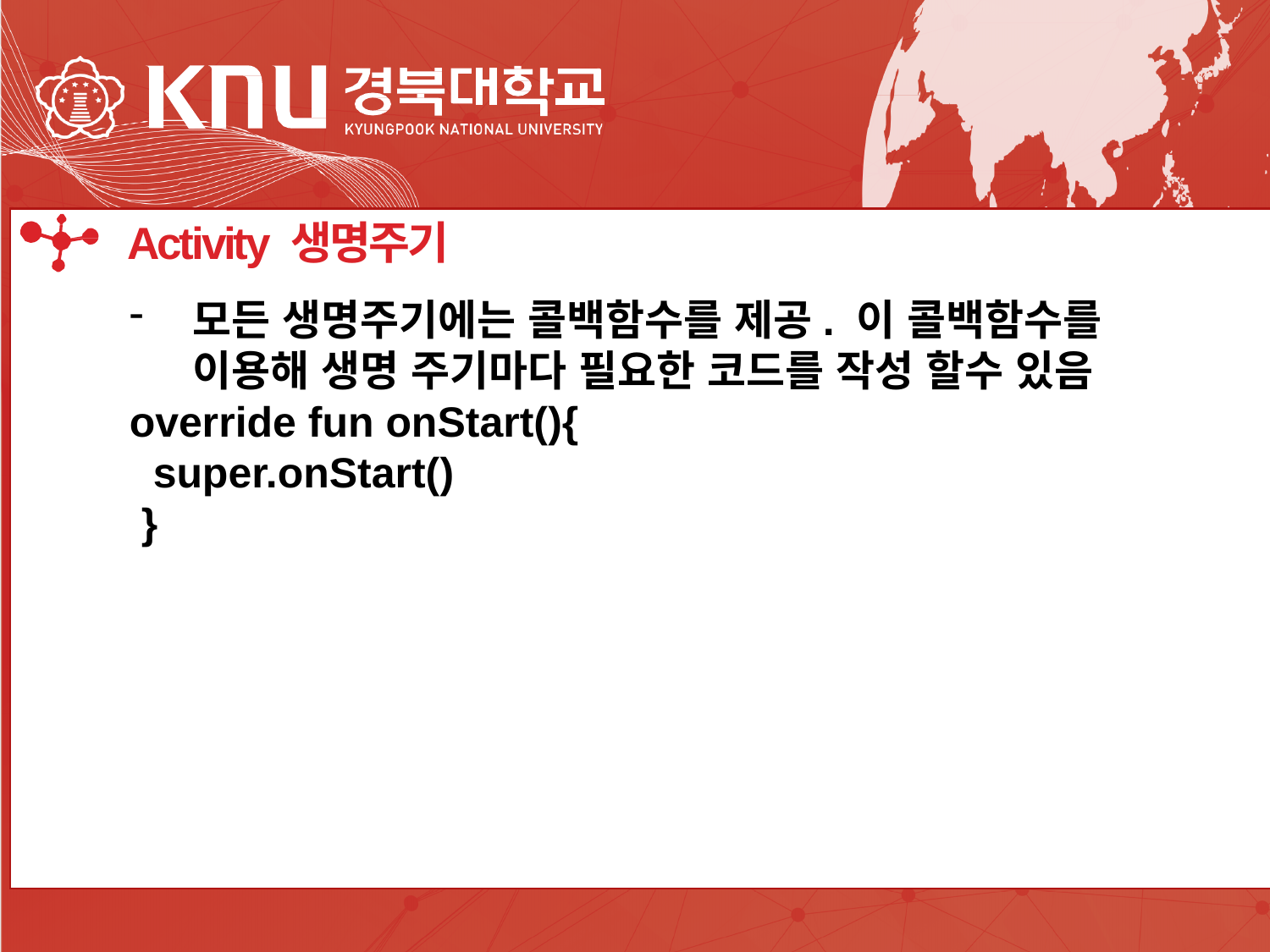

IDE

Activity 생명주기

모든 생명주기에는 콜백함수를 제공. 이 콜백함수를 이용해 생명 주기마다 필요한 코드를 작성 할수 있음
override fun onStart(){
  super.onStart()
 }